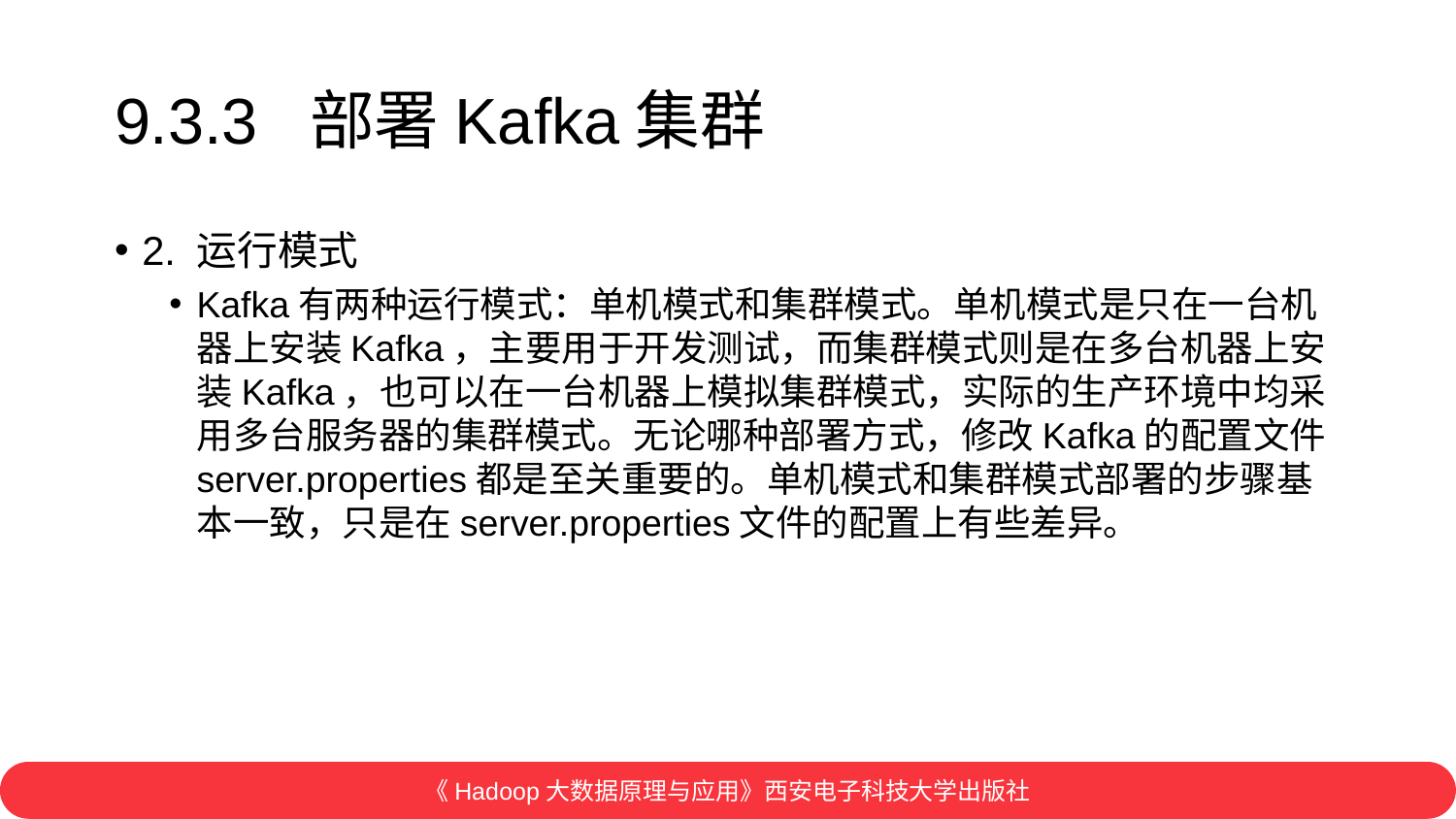

# 9.3.3  部署Kafka集群
2. 运行模式
Kafka有两种运行模式：单机模式和集群模式。单机模式是只在一台机器上安装Kafka，主要用于开发测试，而集群模式则是在多台机器上安装Kafka，也可以在一台机器上模拟集群模式，实际的生产环境中均采用多台服务器的集群模式。无论哪种部署方式，修改Kafka的配置文件server.properties都是至关重要的。单机模式和集群模式部署的步骤基本一致，只是在server.properties文件的配置上有些差异。